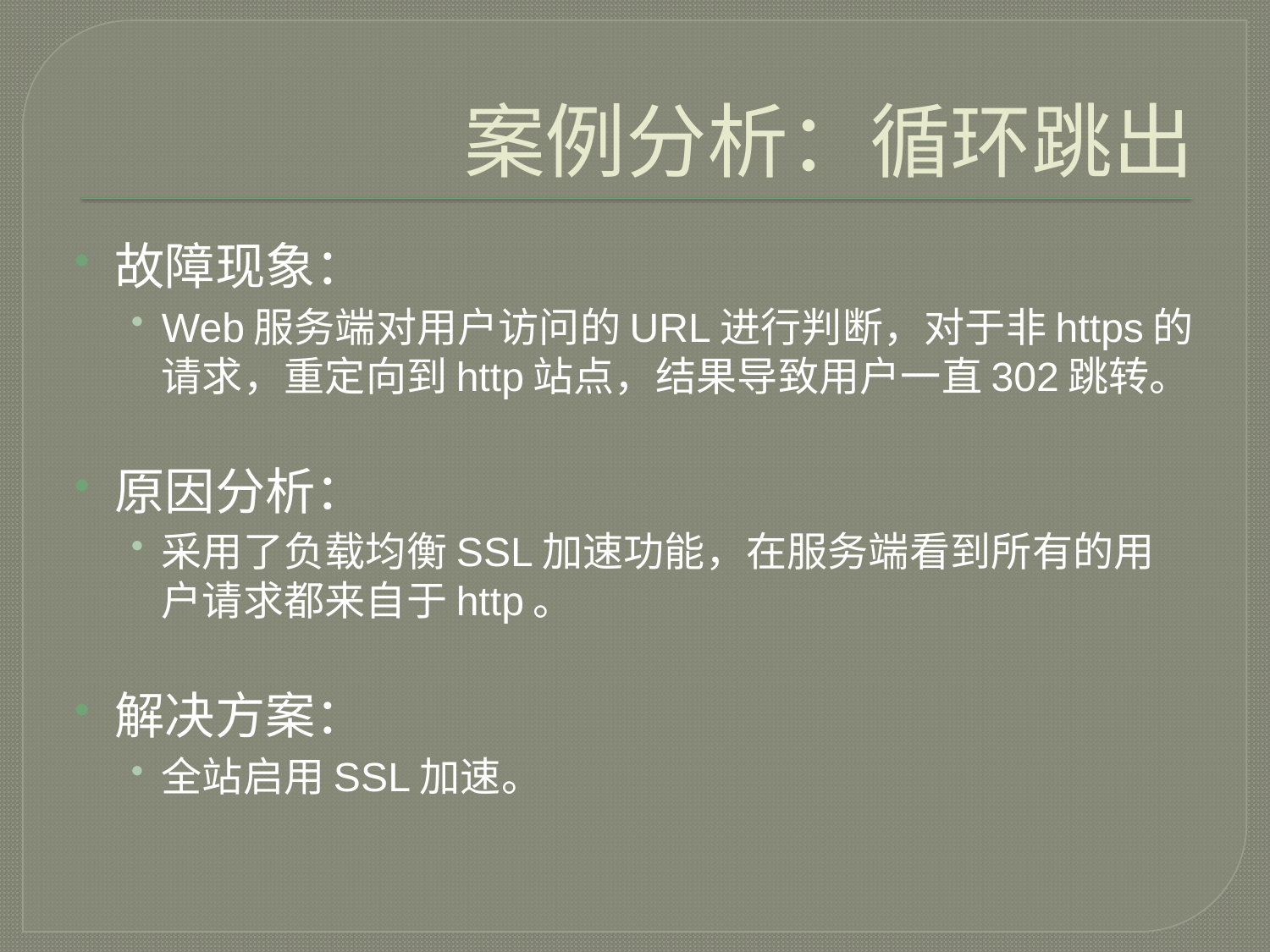

# 案例分析：循环跳出
故障现象：
Web服务端对用户访问的URL进行判断，对于非https的请求，重定向到http站点，结果导致用户一直302跳转。

原因分析：
采用了负载均衡SSL加速功能，在服务端看到所有的用户请求都来自于http。

解决方案：
全站启用SSL加速。